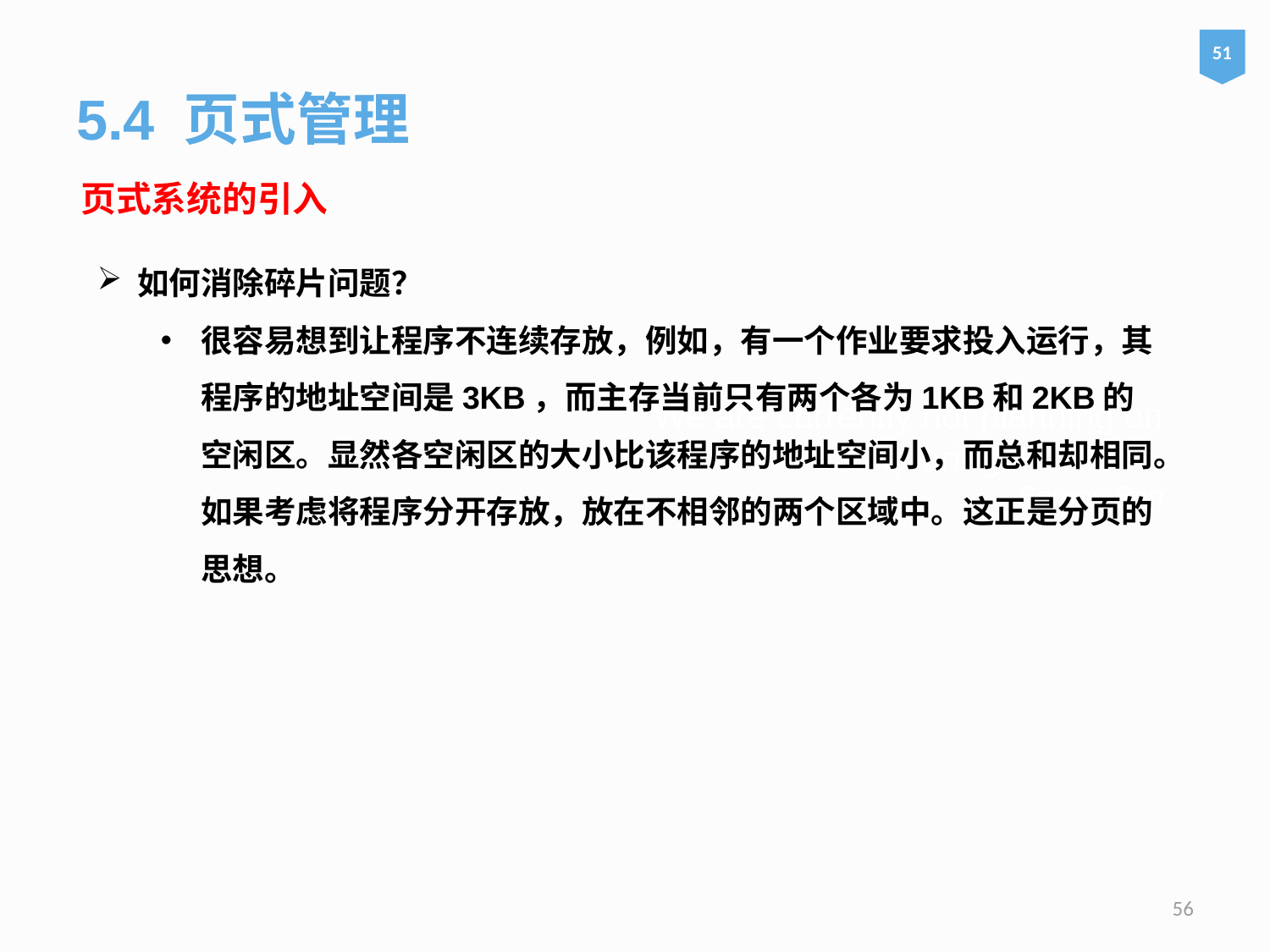

51
5.4 页式管理
页式系统的引入
如何消除碎片问题？
很容易想到让程序不连续存放，例如，有一个作业要求投入运行，其程序的地址空间是3KB，而主存当前只有两个各为1KB和2KB的空闲区。显然各空闲区的大小比该程序的地址空间小，而总和却相同。如果考虑将程序分开存放，放在不相邻的两个区域中。这正是分页的思想。
# We are currently not planning on conquering the world. – Sergey Brin
56